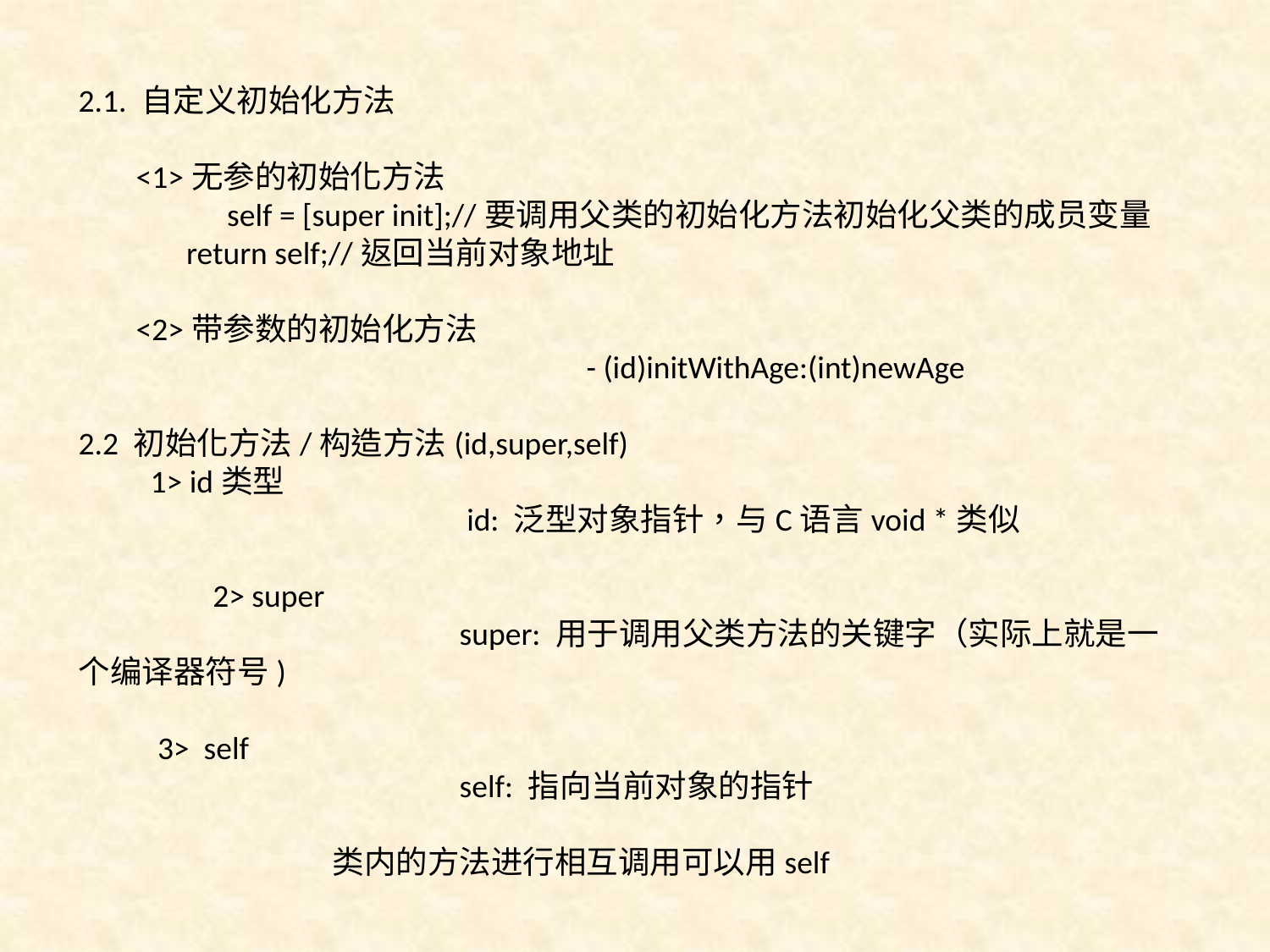

2.1. 自定义初始化方法

        <1>无参的初始化方法
	   self = [super init];//要调用父类的初始化方法初始化父类的成员变量
               return self;//返回当前对象地址

        <2>带参数的初始化方法
				- (id)initWithAge:(int)newAge

2.2 初始化方法/构造方法(id,super,self)
          1> id类型
			 id: 泛型对象指针，与C语言void *类似

	 2> super
			super: 用于调用父类方法的关键字（实际上就是一个编译器符号)

           3>  self
			self: 指向当前对象的指针

		类内的方法进行相互调用可以用self